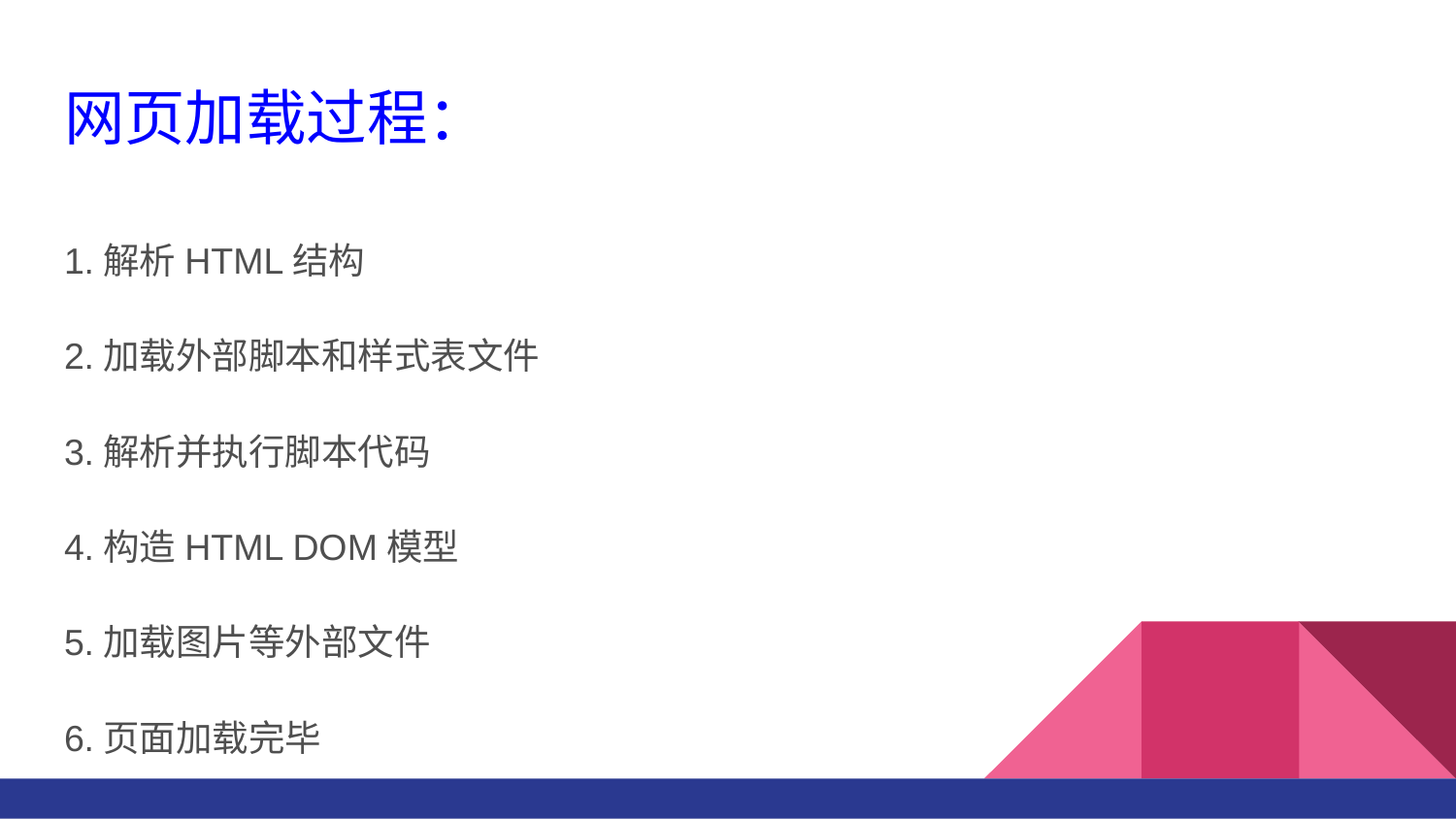

# 网页加载过程：
1.解析HTML结构
2.加载外部脚本和样式表文件
3.解析并执行脚本代码
4.构造HTML DOM模型
5.加载图片等外部文件
6.页面加载完毕